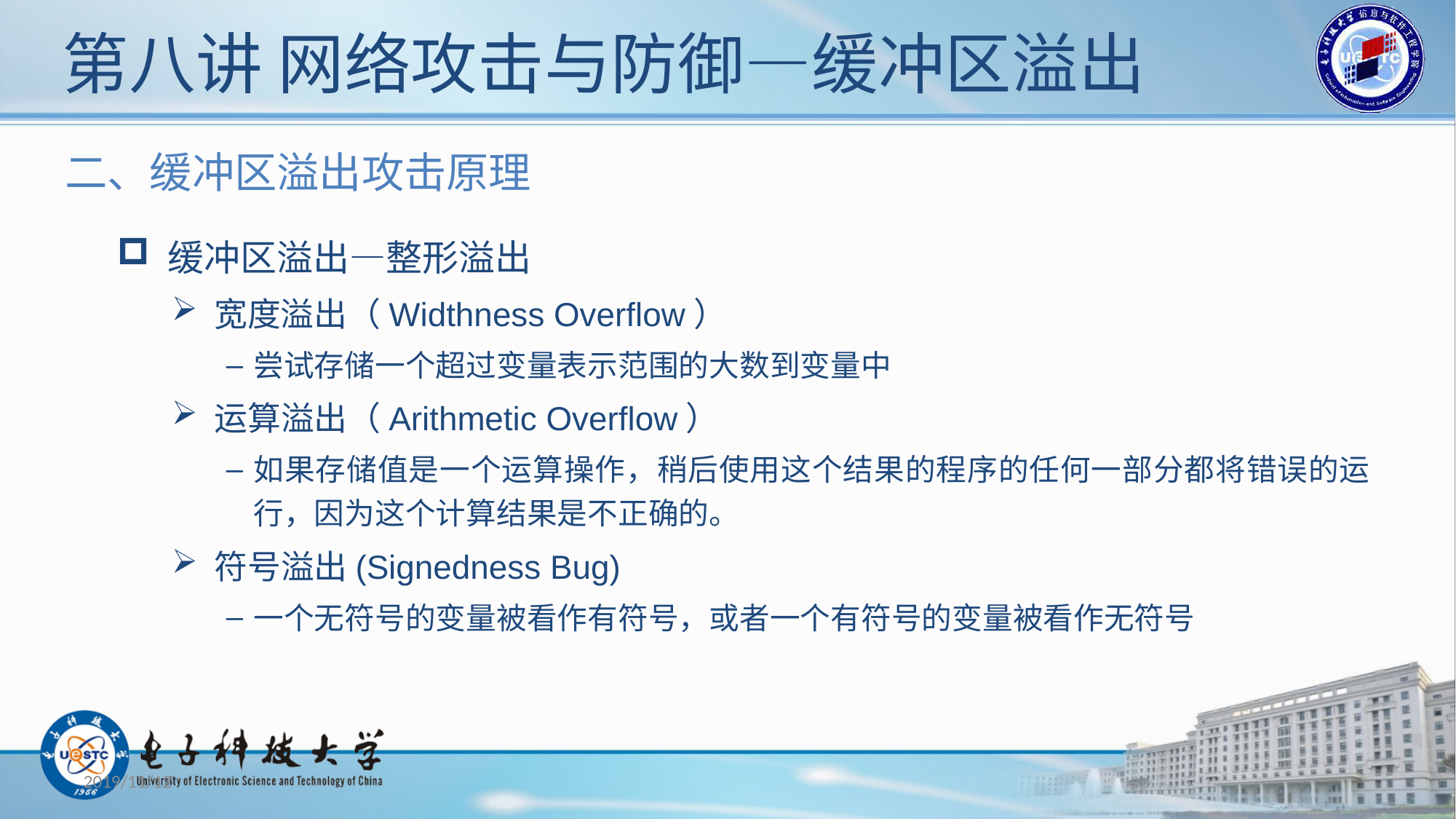

# 第八讲 网络攻击与防御—缓冲区溢出
二、缓冲区溢出攻击原理
 缓冲区溢出—整形溢出
 宽度溢出（Widthness Overflow）
尝试存储一个超过变量表示范围的大数到变量中
 运算溢出（Arithmetic Overflow）
如果存储值是一个运算操作，稍后使用这个结果的程序的任何一部分都将错误的运行，因为这个计算结果是不正确的。
 符号溢出(Signedness Bug)
一个无符号的变量被看作有符号，或者一个有符号的变量被看作无符号
2019/11/12